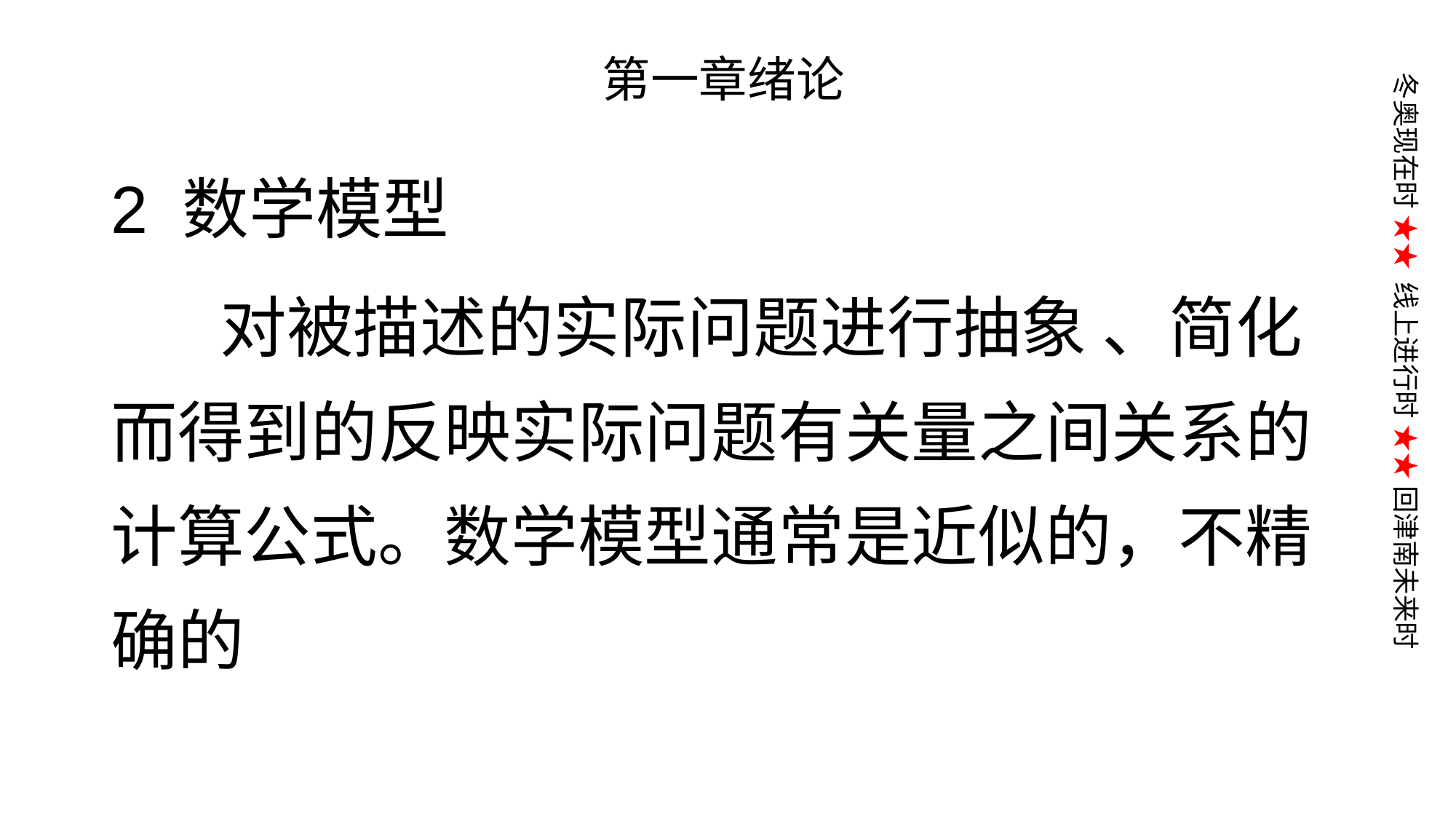

# 第一章绪论
2 数学模型
	对被描述的实际问题进行抽象 、简化而得到的反映实际问题有关量之间关系的计算公式。数学模型通常是近似的，不精确的